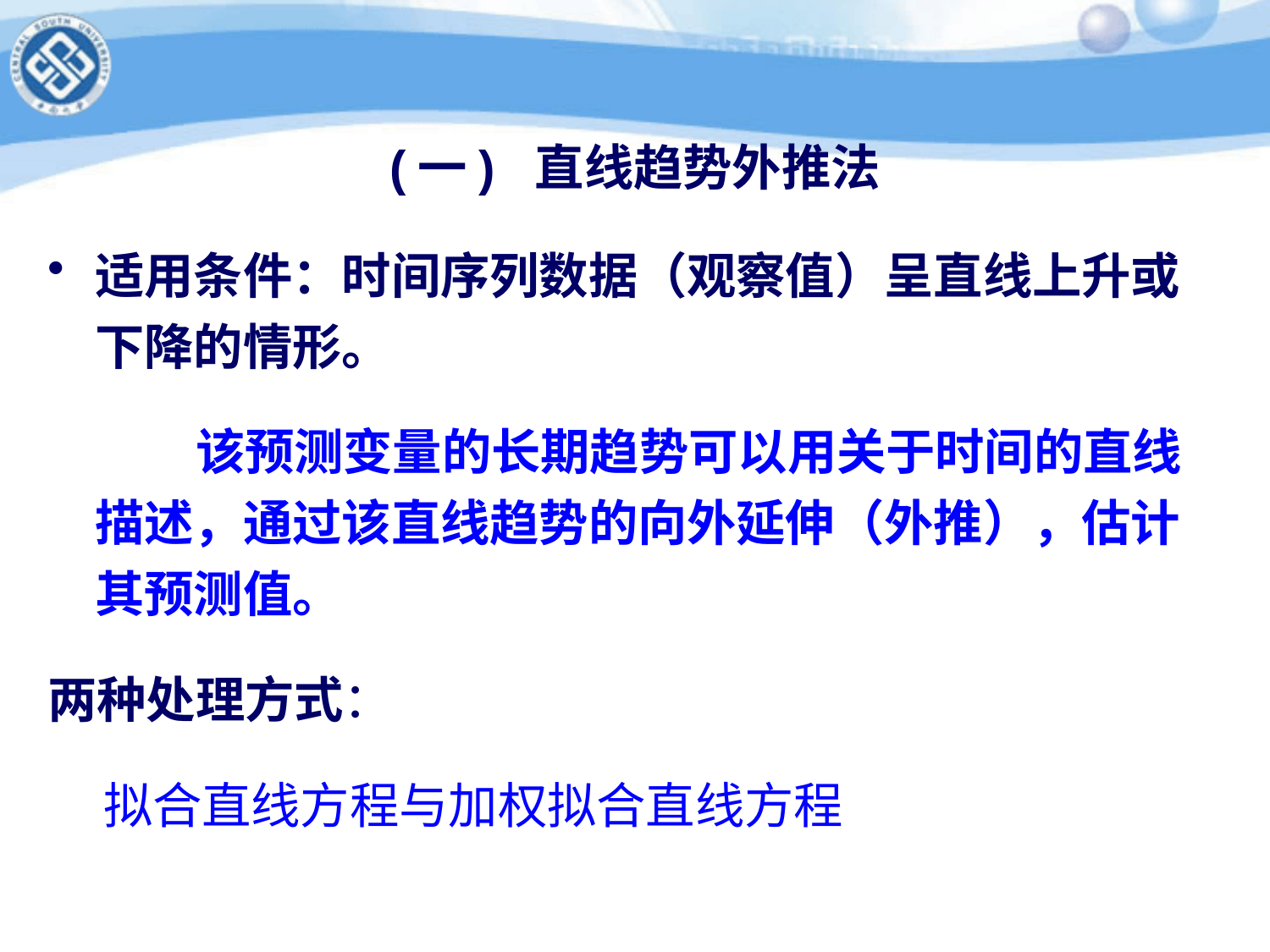

# (一)  直线趋势外推法
适用条件：时间序列数据（观察值）呈直线上升或下降的情形。
　　　该预测变量的长期趋势可以用关于时间的直线描述，通过该直线趋势的向外延伸（外推），估计其预测值。
两种处理方式：
    拟合直线方程与加权拟合直线方程